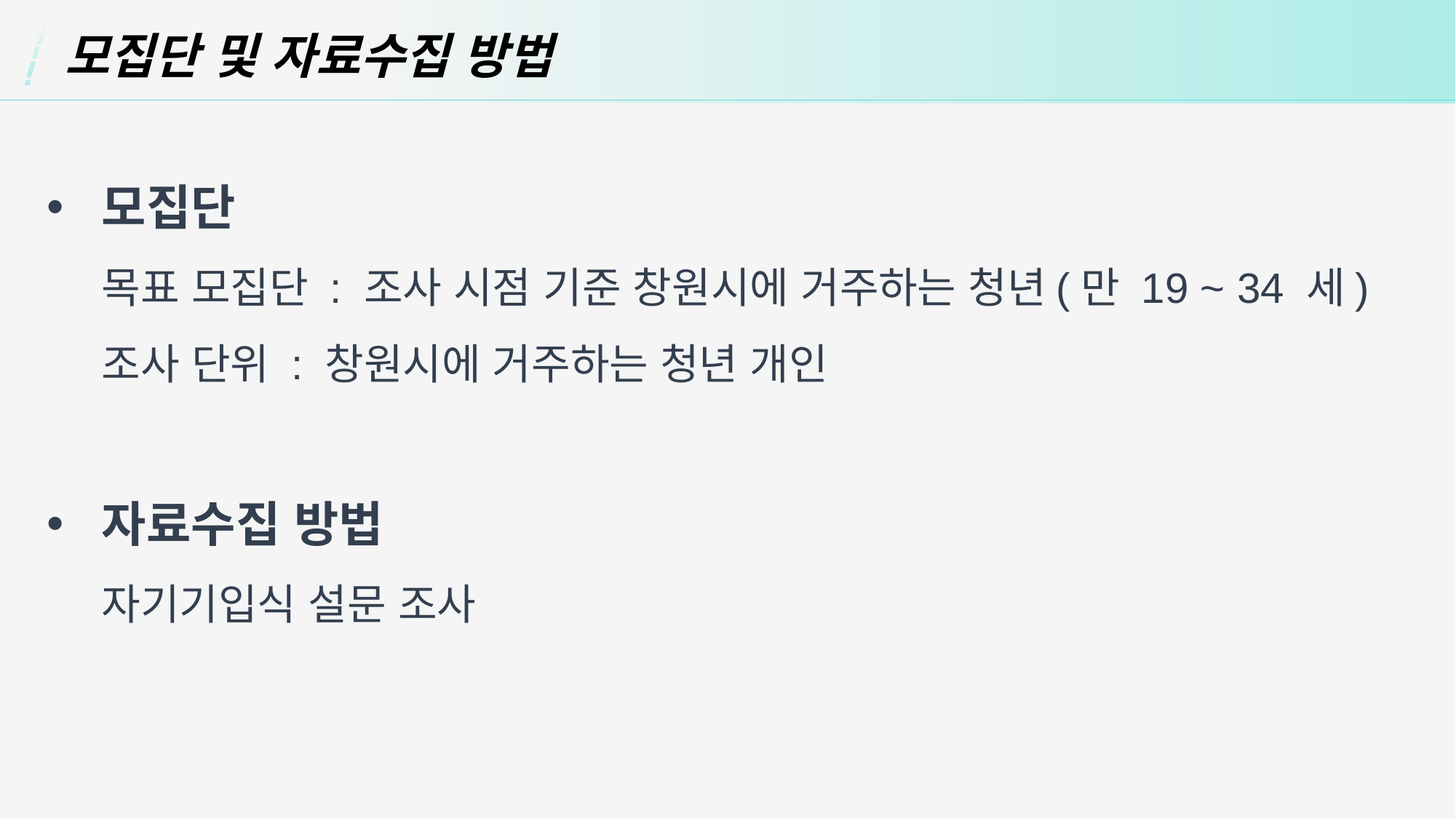

모집단 및 자료수집 방법

모집단
목표 모집단 : 조사 시점 기준 창원시에 거주하는 청년(만 19 ~ 34 세)조사 단위 : 창원시에 거주하는 청년 개인

자료수집 방법
자기기입식 설문 조사